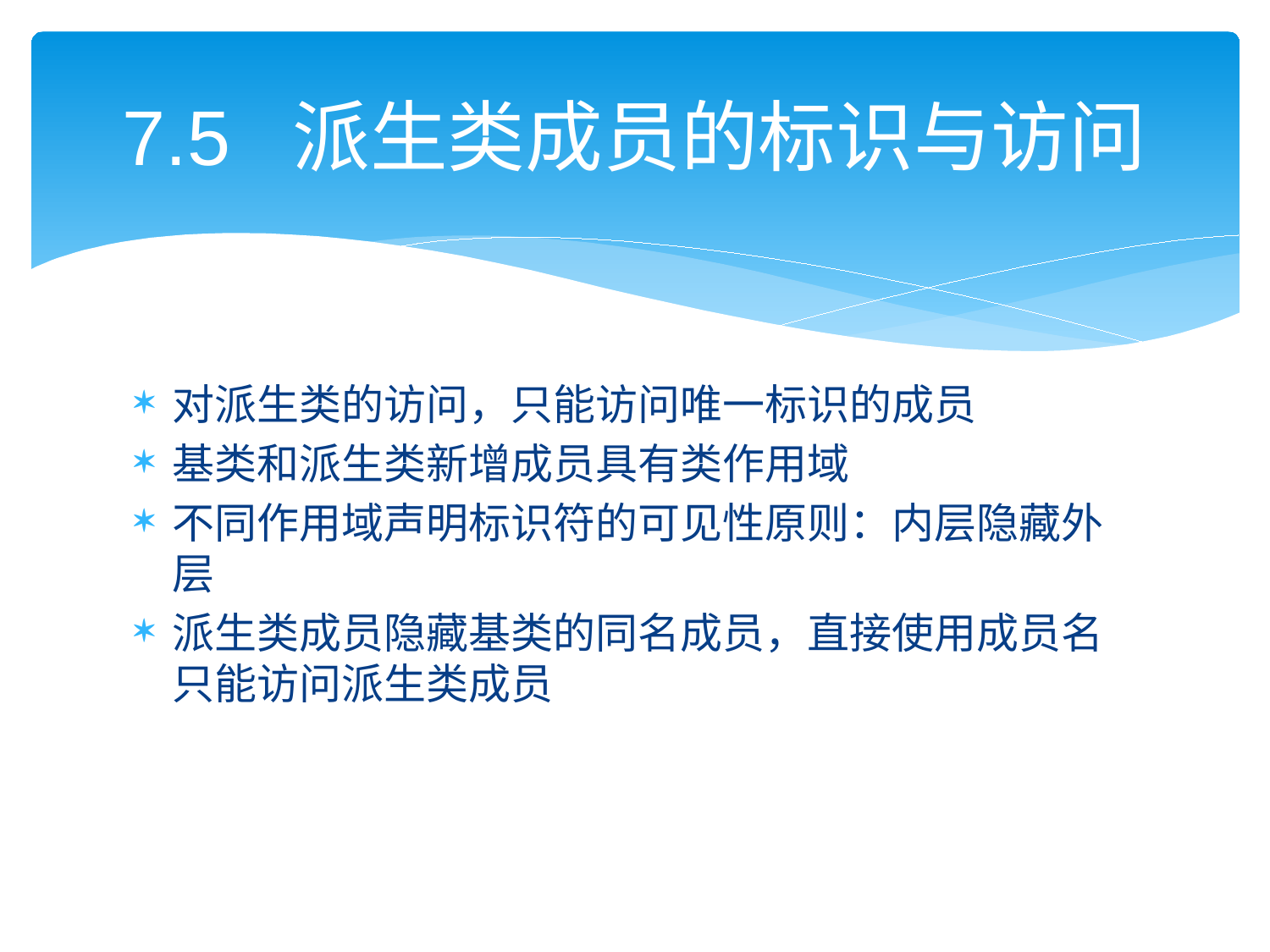

# 7.5  派生类成员的标识与访问
对派生类的访问，只能访问唯一标识的成员
基类和派生类新增成员具有类作用域
不同作用域声明标识符的可见性原则：内层隐藏外层
派生类成员隐藏基类的同名成员，直接使用成员名只能访问派生类成员